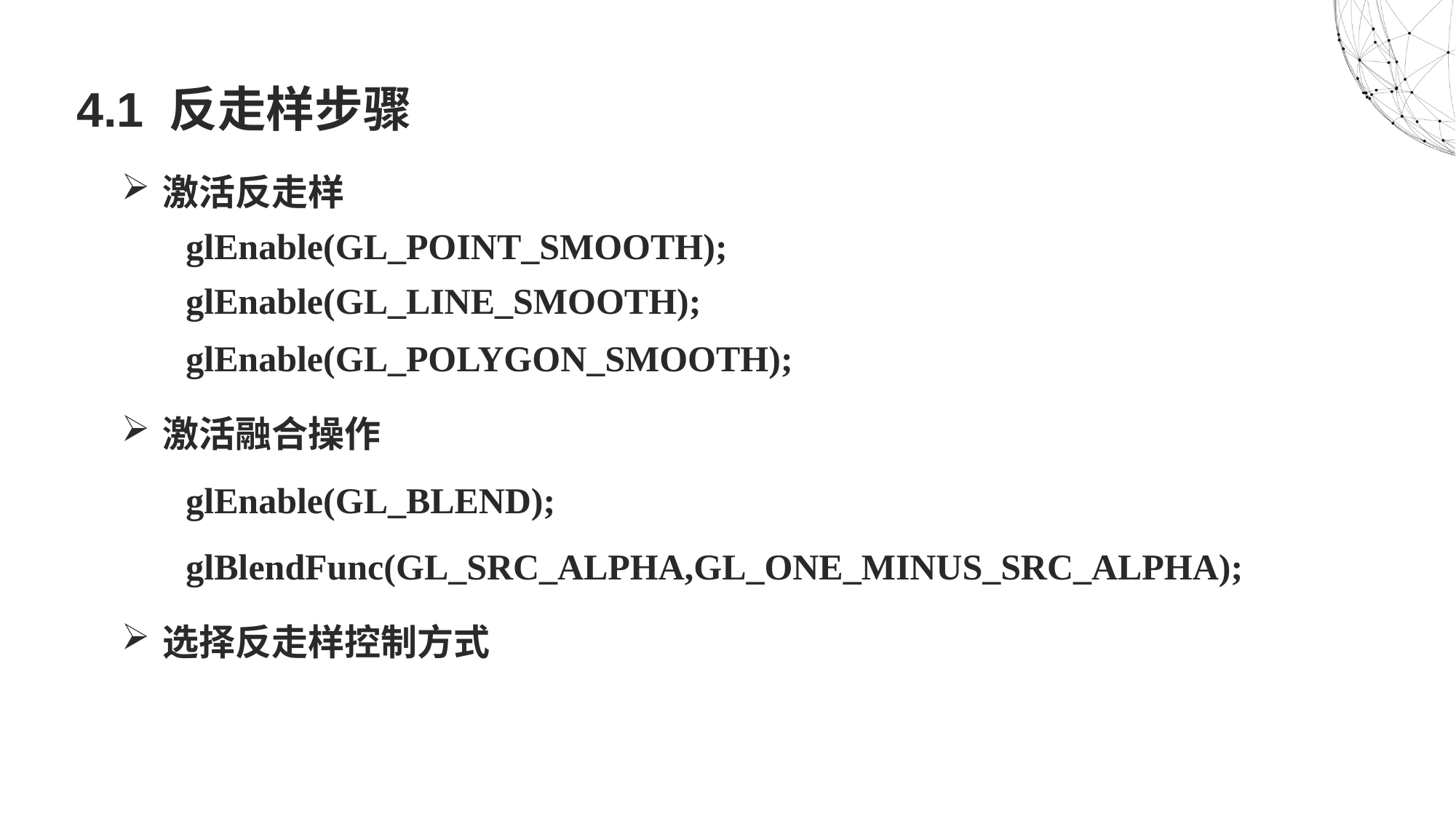

4.1 反走样步骤
激活反走样
glEnable(GL_POINT_SMOOTH);
glEnable(GL_LINE_SMOOTH);
glEnable(GL_POLYGON_SMOOTH);
激活融合操作
glEnable(GL_BLEND);
glBlendFunc(GL_SRC_ALPHA,GL_ONE_MINUS_SRC_ALPHA);
选择反走样控制方式